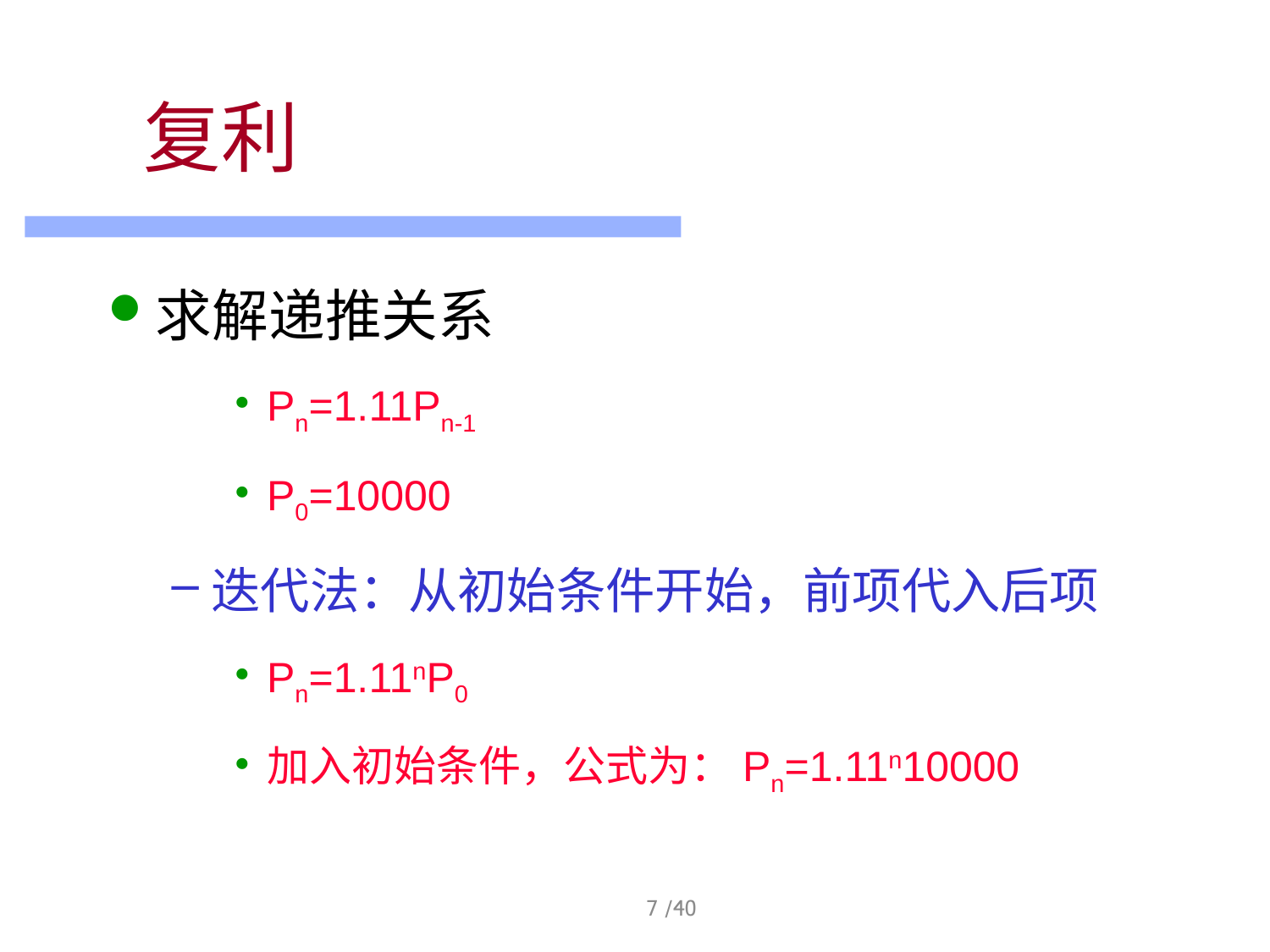

# 复利
求解递推关系
Pn=1.11Pn-1
P0=10000
迭代法：从初始条件开始，前项代入后项
Pn=1.11nP0
加入初始条件，公式为：Pn=1.11n10000
7
/40